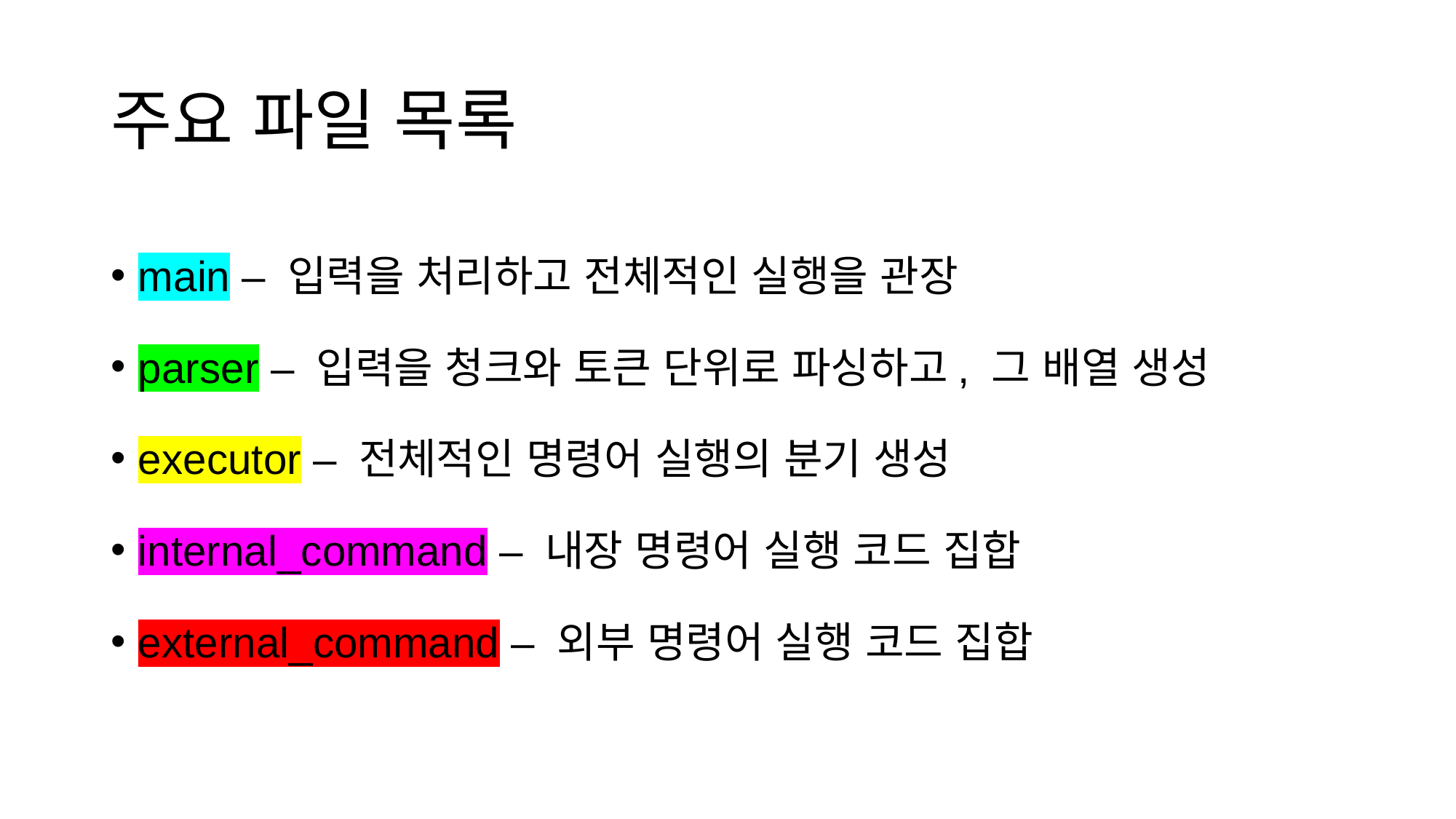

# 주요 파일 목록
main – 입력을 처리하고 전체적인 실행을 관장
parser – 입력을 청크와 토큰 단위로 파싱하고, 그 배열 생성
executor – 전체적인 명령어 실행의 분기 생성
internal_command – 내장 명령어 실행 코드 집합
external_command – 외부 명령어 실행 코드 집합